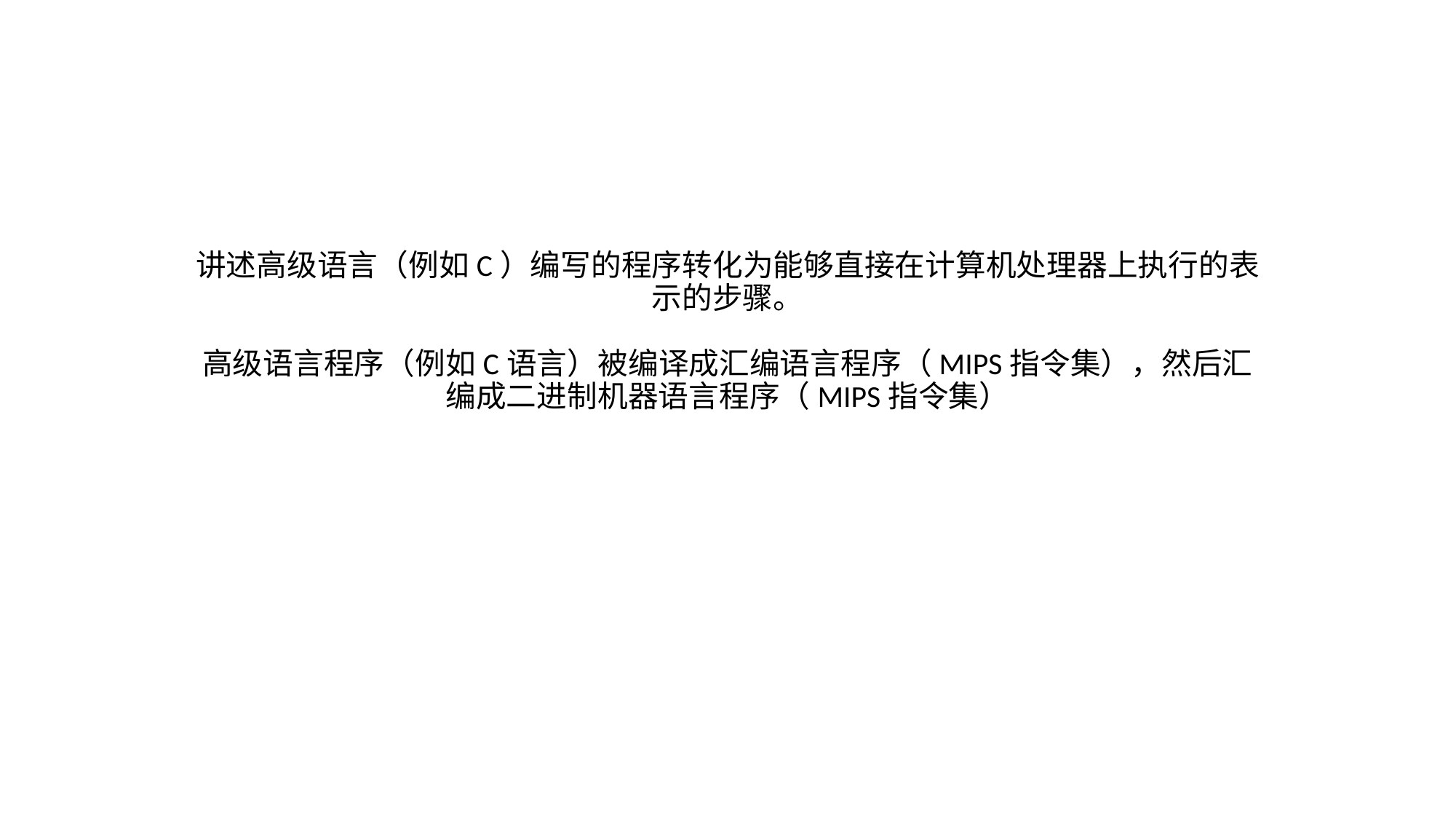

# 讲述高级语言（例如C）编写的程序转化为能够直接在计算机处理器上执行的表示的步骤。 高级语言程序（例如C语言）被编译成汇编语言程序（MIPS指令集），然后汇编成二进制机器语言程序（MIPS指令集）